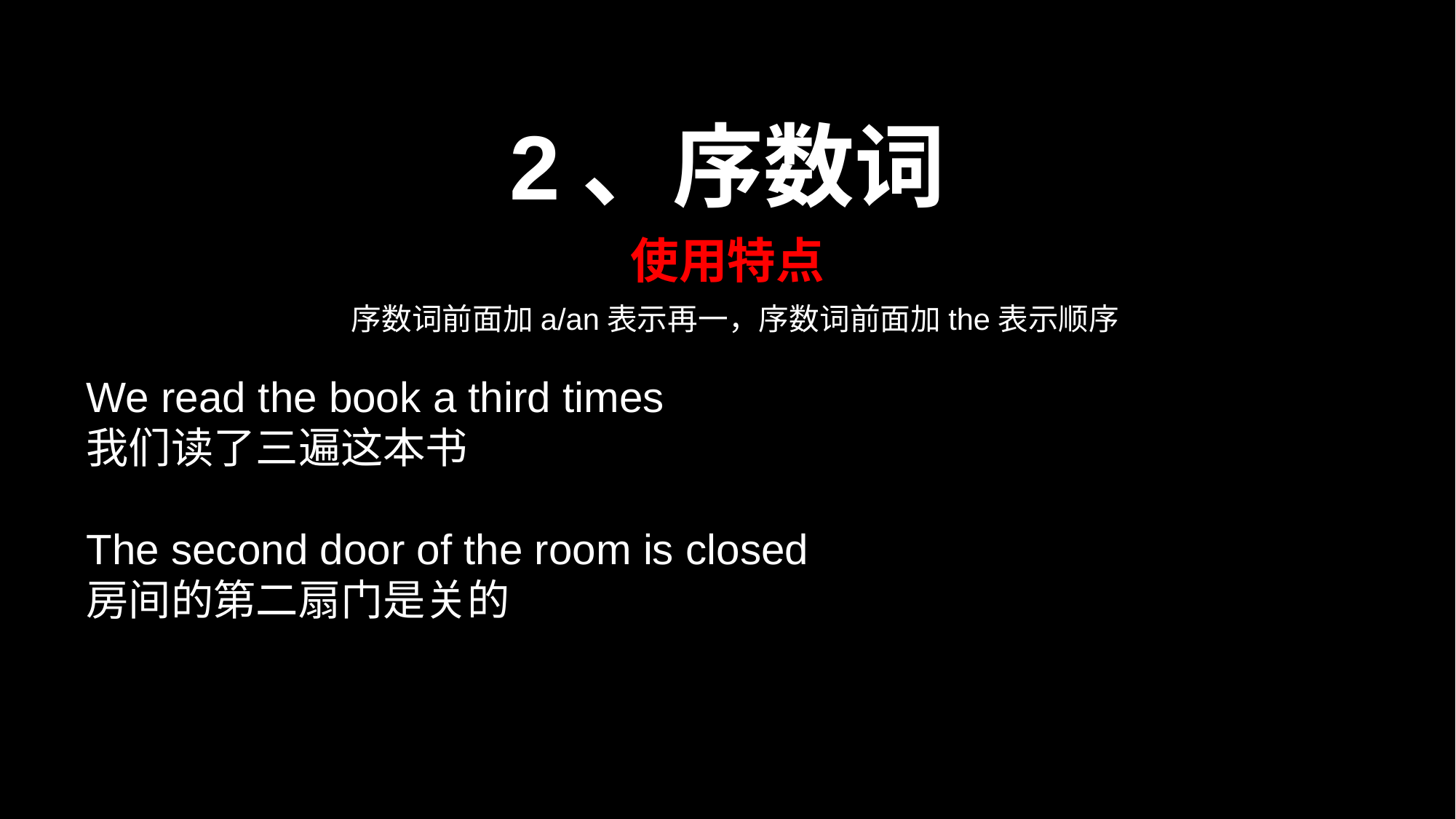

2、序数词
使用特点
序数词前面加a/an表示再一，序数词前面加the表示顺序
We read the book a third times
我们读了三遍这本书

The second door of the room is closed
房间的第二扇门是关的